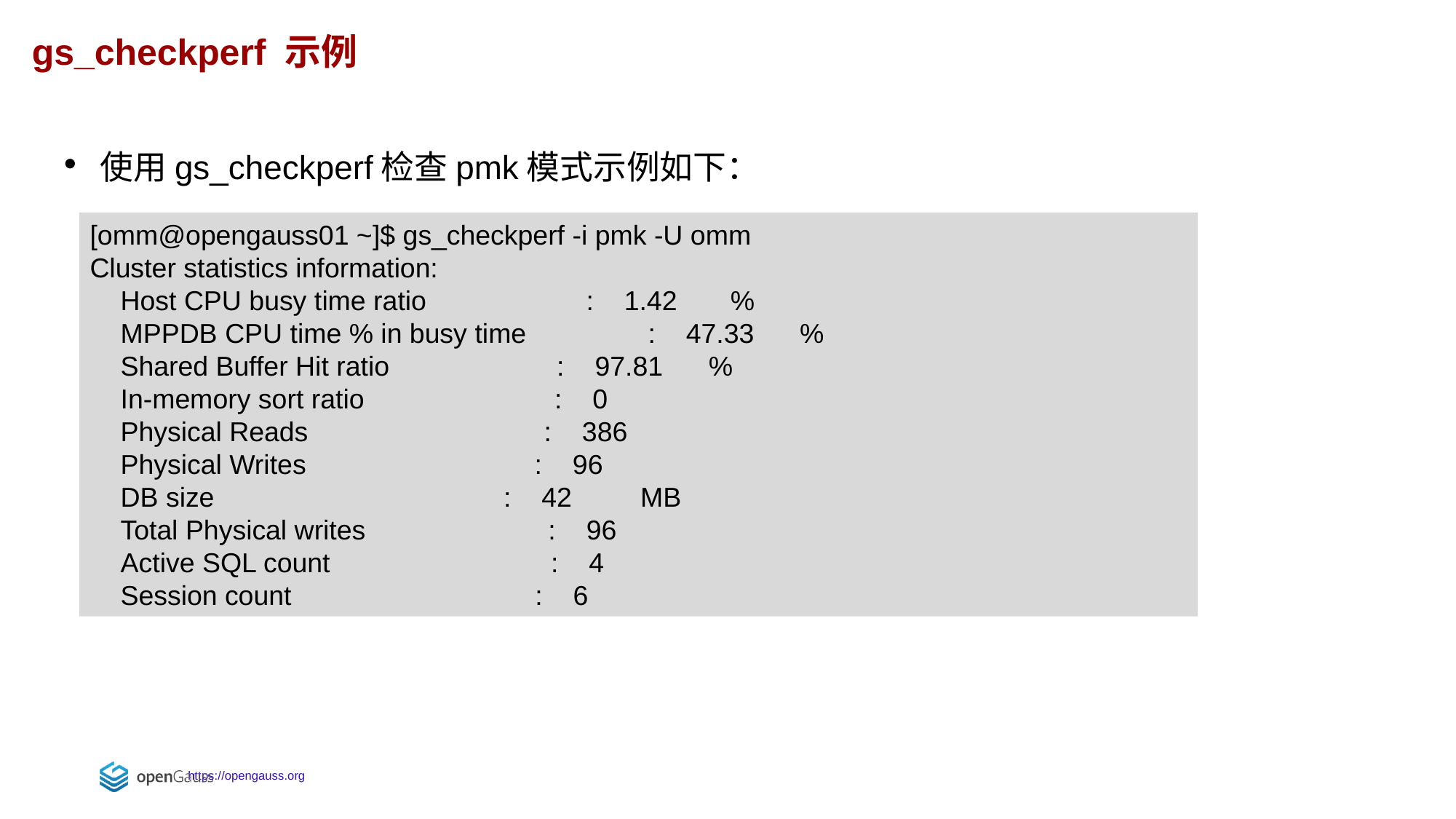

gs_checkperf 示例
使用gs_checkperf检查pmk模式示例如下：

[omm@opengauss01 ~]$ gs_checkperf -i pmk -U omm
Cluster statistics information:
    Host CPU busy time ratio                     :    1.42       %
    MPPDB CPU time % in busy time                :    47.33      %
    Shared Buffer Hit ratio                      :    97.81      %
    In-memory sort ratio                         :    0
    Physical Reads                               :    386
    Physical Writes                              :    96
    DB size                                      :    42         MB
    Total Physical writes                        :    96
    Active SQL count                             :    4
    Session count                                :    6